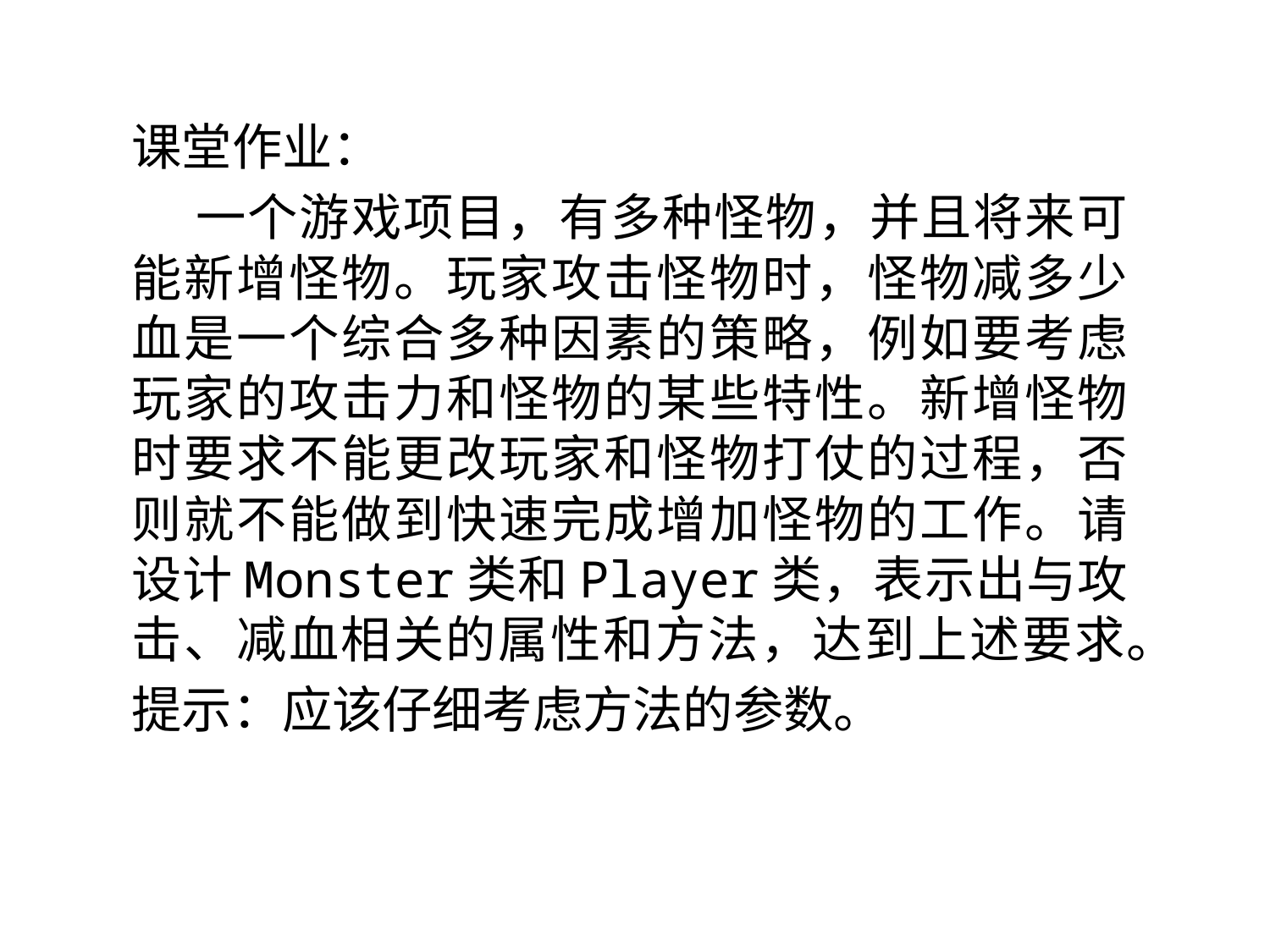

课堂作业：
    一个游戏项目，有多种怪物，并且将来可能新增怪物。玩家攻击怪物时，怪物减多少血是一个综合多种因素的策略，例如要考虑玩家的攻击力和怪物的某些特性。新增怪物时要求不能更改玩家和怪物打仗的过程，否则就不能做到快速完成增加怪物的工作。请设计Monster类和Player类，表示出与攻击、减血相关的属性和方法，达到上述要求。
提示：应该仔细考虑方法的参数。